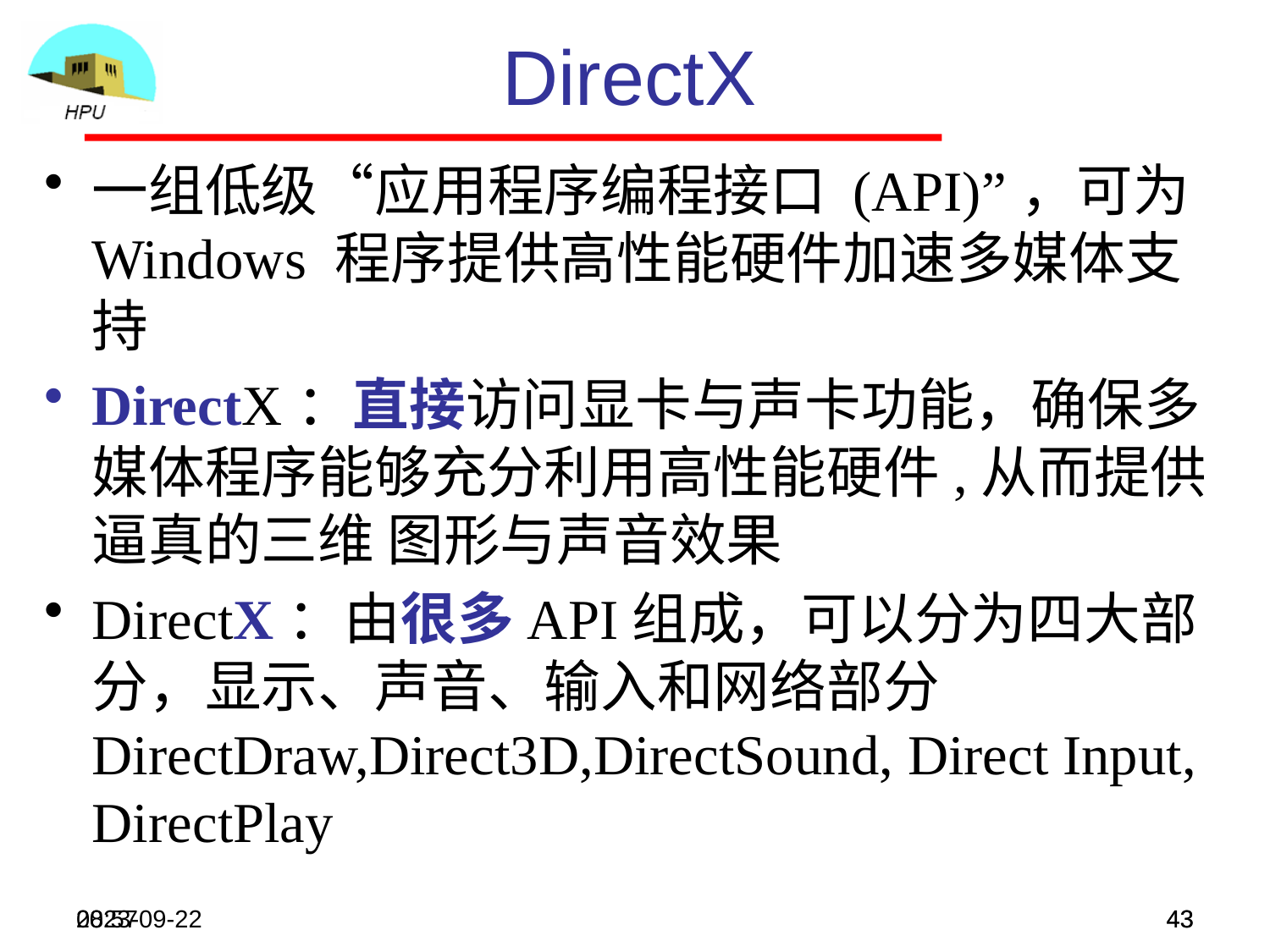

DirectX
一组低级“应用程序编程接口 (API)”，可为 Windows 程序提供高性能硬件加速多媒体支持
DirectX：直接访问显卡与声卡功能，确保多媒体程序能够充分利用高性能硬件,从而提供逼真的三维 图形与声音效果
DirectX：由很多API组成，可以分为四大部分，显示、声音、输入和网络部分DirectDraw,Direct3D,DirectSound, Direct Input, DirectPlay

2023-09-22
08:57
43
43